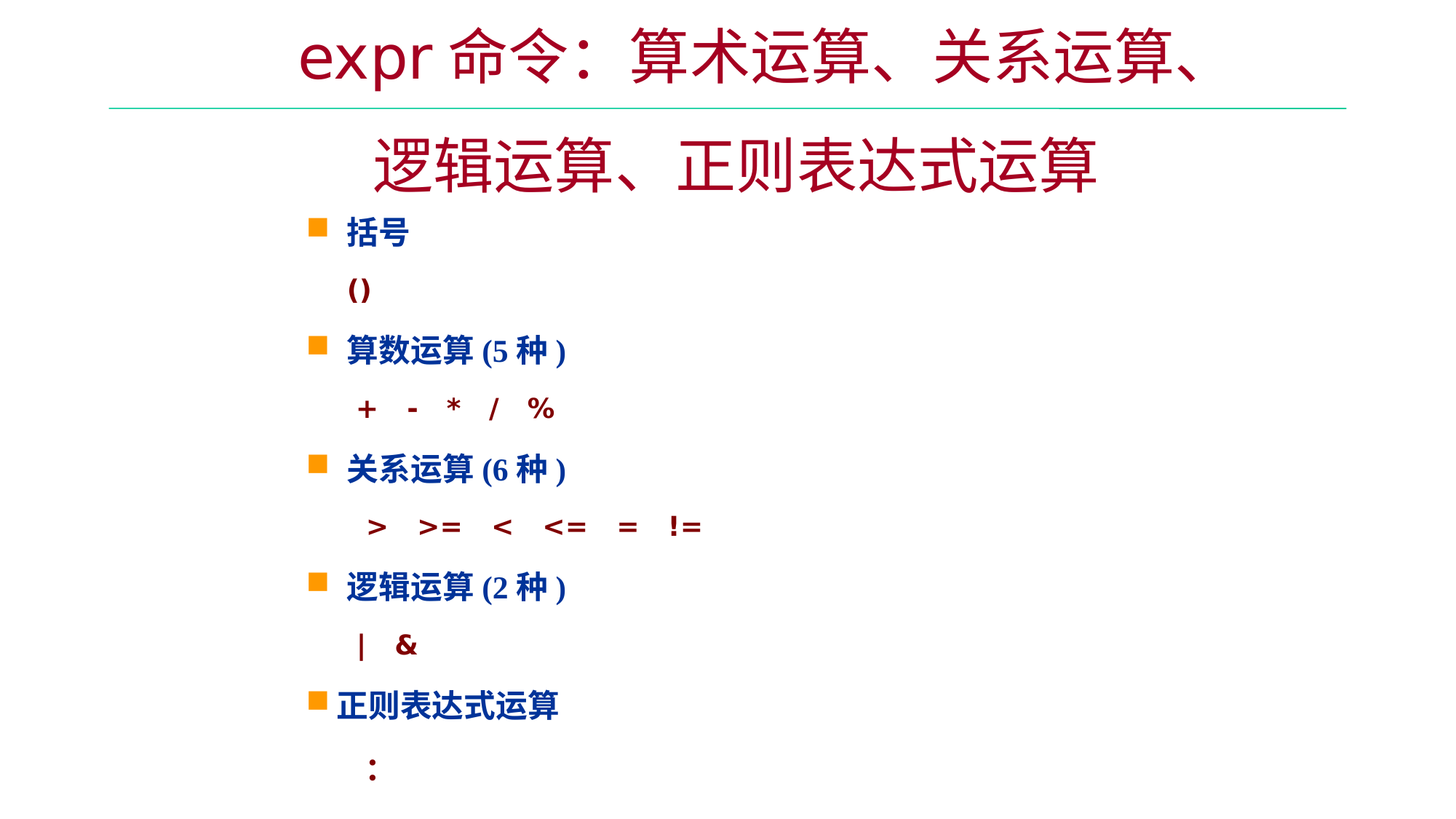

expr命令：算术运算、关系运算、
逻辑运算、正则表达式运算
括号
()
算数运算(5种)
 +   -   *   /   %
关系运算(6种)
  >   >=   <   <=   =   !=
逻辑运算(2种)
 |   &
正则表达式运算
       ：